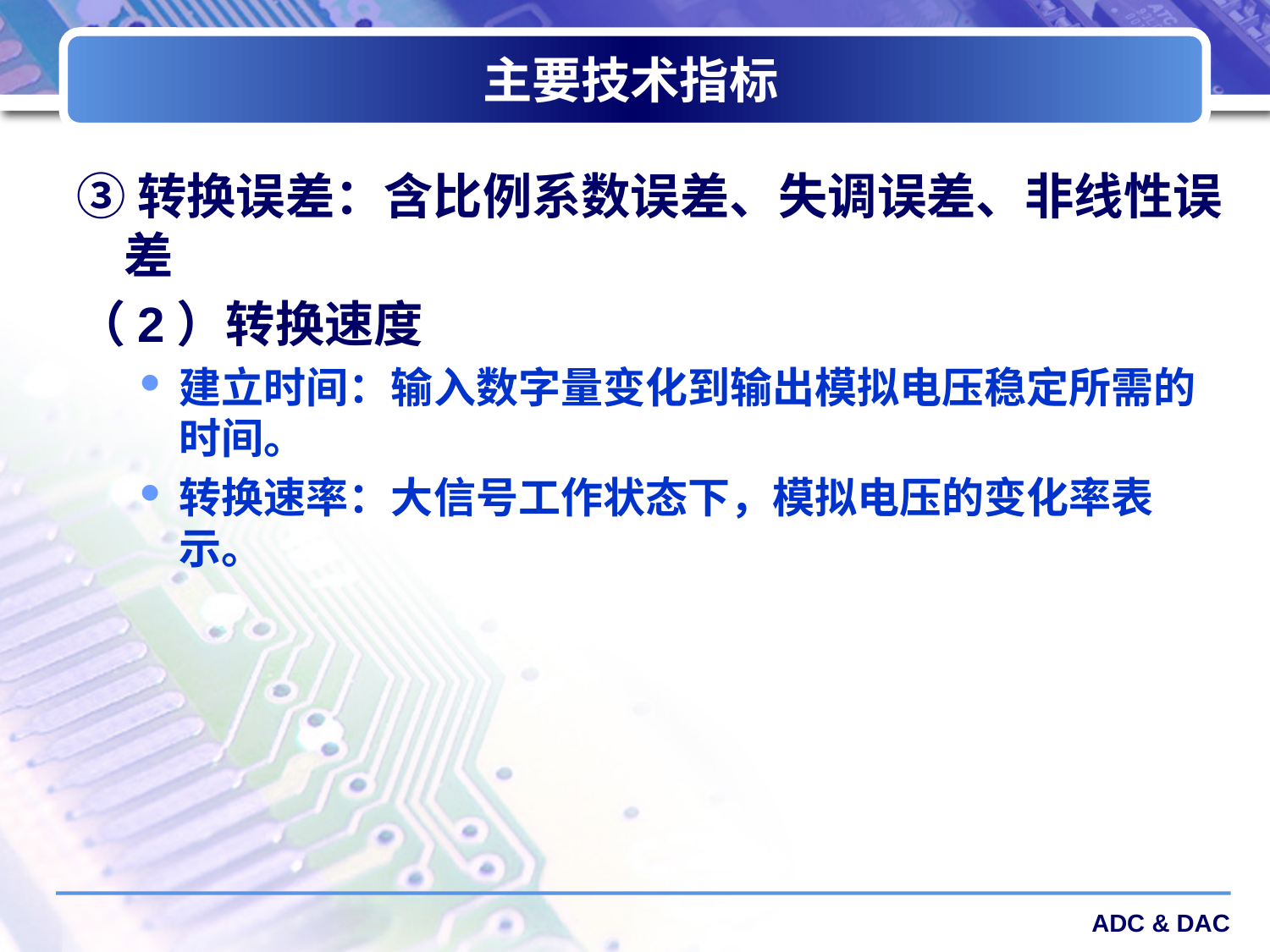

# 主要技术指标
③转换误差：含比例系数误差、失调误差、非线性误差
（2）转换速度
建立时间：输入数字量变化到输出模拟电压稳定所需的时间。
转换速率：大信号工作状态下，模拟电压的变化率表示。